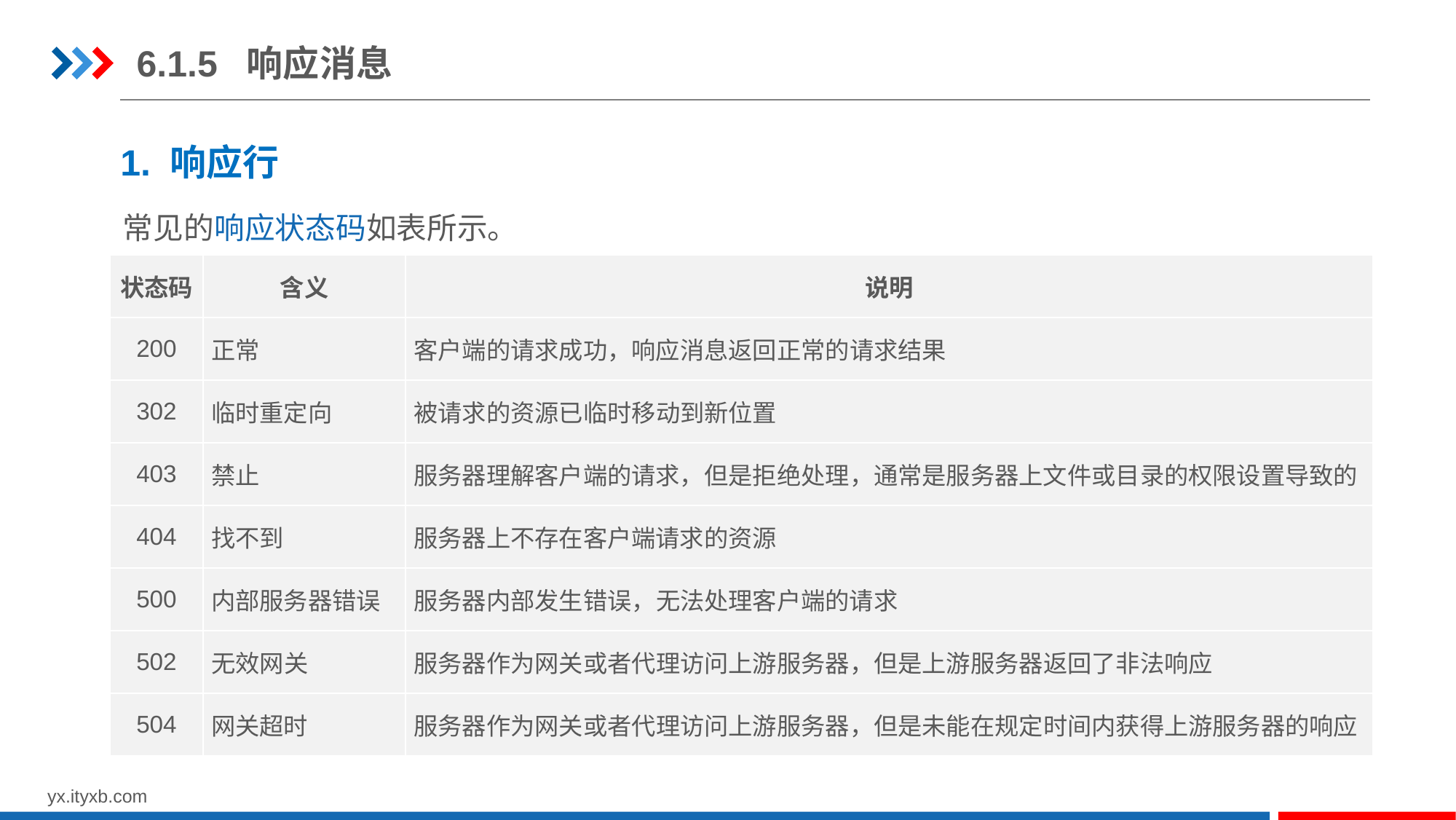

6.1.5  响应消息
1. 响应行
常见的响应状态码如表所示。
| 状态码 | 含义 | 说明 |
| --- | --- | --- |
| 200 | 正常 | 客户端的请求成功，响应消息返回正常的请求结果 |
| 302 | 临时重定向 | 被请求的资源已临时移动到新位置 |
| 403 | 禁止 | 服务器理解客户端的请求，但是拒绝处理，通常是服务器上文件或目录的权限设置导致的 |
| 404 | 找不到 | 服务器上不存在客户端请求的资源 |
| 500 | 内部服务器错误 | 服务器内部发生错误，无法处理客户端的请求 |
| 502 | 无效网关 | 服务器作为网关或者代理访问上游服务器，但是上游服务器返回了非法响应 |
| 504 | 网关超时 | 服务器作为网关或者代理访问上游服务器，但是未能在规定时间内获得上游服务器的响应 |